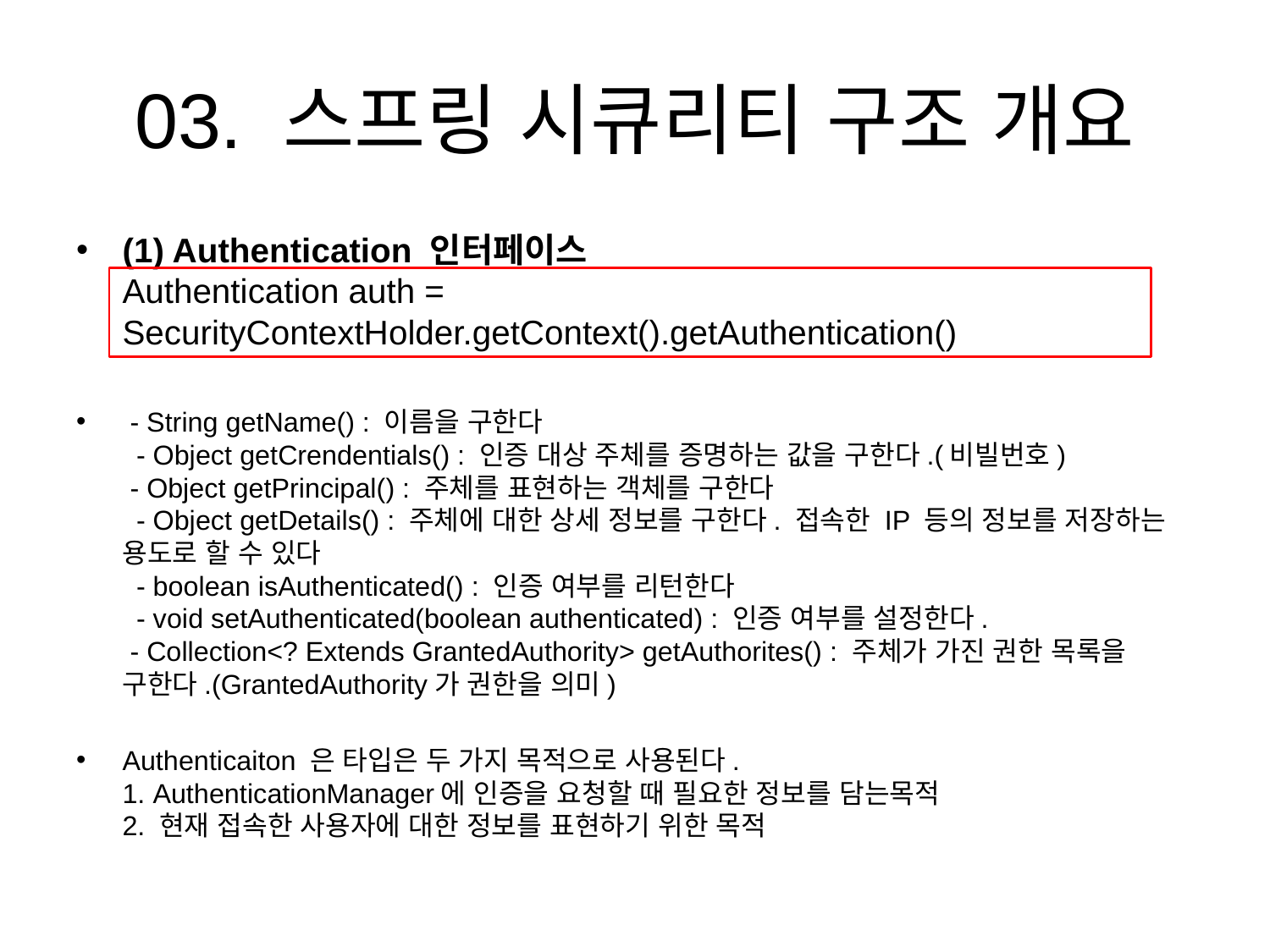

# 03. 스프링 시큐리티 구조 개요
(1) Authentication 인터페이스
Authentication auth = 	SecurityContextHolder.getContext().getAuthentication()

 - String getName() : 이름을 구한다
 - Object getCrendentials() : 인증 대상 주체를 증명하는 값을 구한다.(비빌번호)
 - Object getPrincipal() : 주체를 표현하는 객체를 구한다
 - Object getDetails() : 주체에 대한 상세 정보를 구한다. 접속한 IP 등의 정보를 저장하는 용도로 할 수 있다
 - boolean isAuthenticated() : 인증 여부를 리턴한다
 - void setAuthenticated(boolean authenticated) : 인증 여부를 설정한다.
 - Collection<? Extends GrantedAuthority> getAuthorites() : 주체가 가진 권한 목록을 구한다.(GrantedAuthority가 권한을 의미)

Authenticaiton 은 타입은 두 가지 목적으로 사용된다.
1. AuthenticationManager에 인증을 요청할 때 필요한 정보를 담는목적
2. 현재 접속한 사용자에 대한 정보를 표현하기 위한 목적